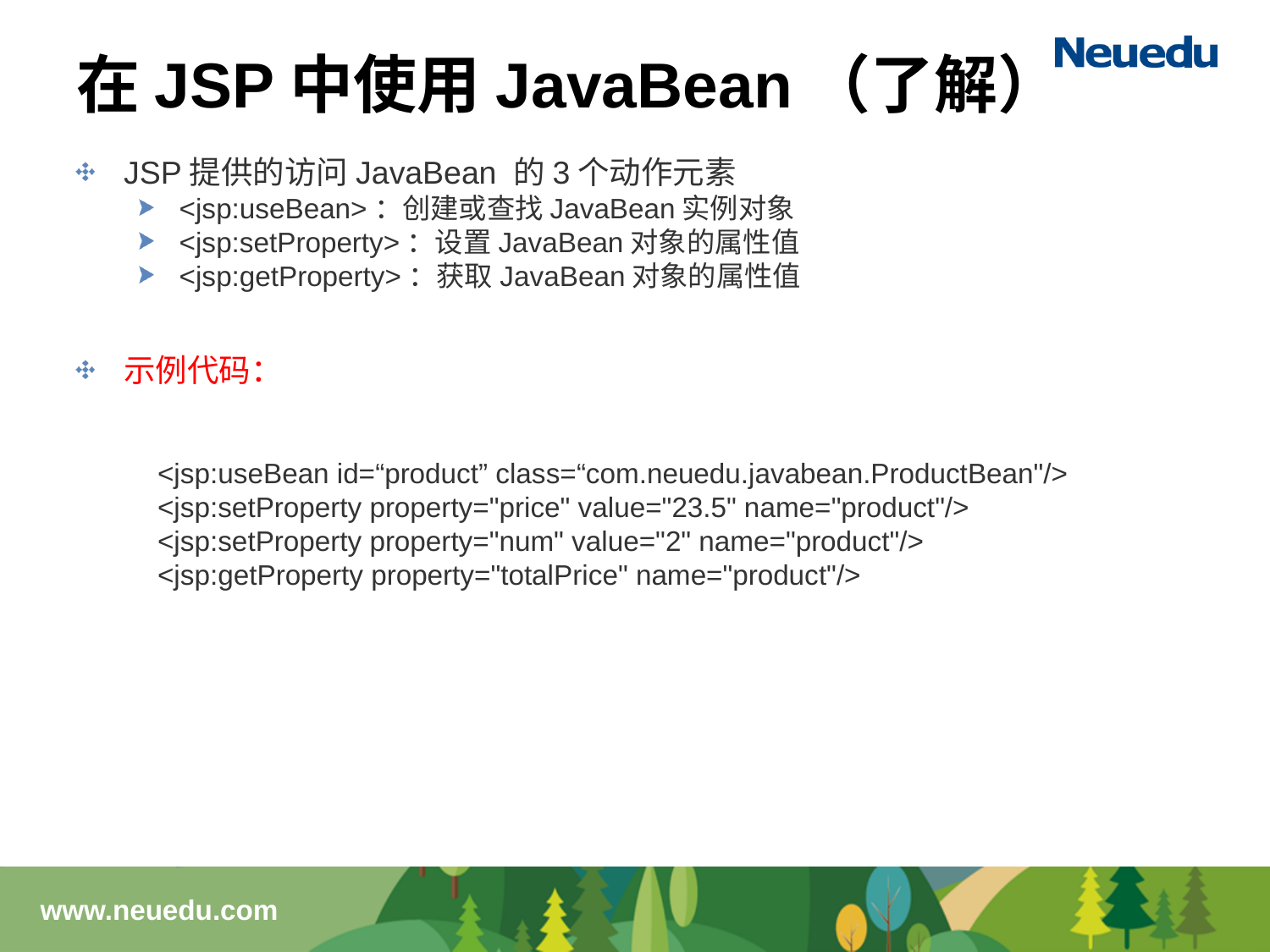

# 在JSP中使用JavaBean（了解）
JSP提供的访问JavaBean 的3个动作元素
<jsp:useBean>：创建或查找JavaBean实例对象
<jsp:setProperty>：设置JavaBean对象的属性值
<jsp:getProperty>：获取JavaBean对象的属性值

示例代码：
<jsp:useBean id=“product” class=“com.neuedu.javabean.ProductBean"/>
<jsp:setProperty property="price" value="23.5" name="product"/>
<jsp:setProperty property="num" value="2" name="product"/>
<jsp:getProperty property="totalPrice" name="product"/>